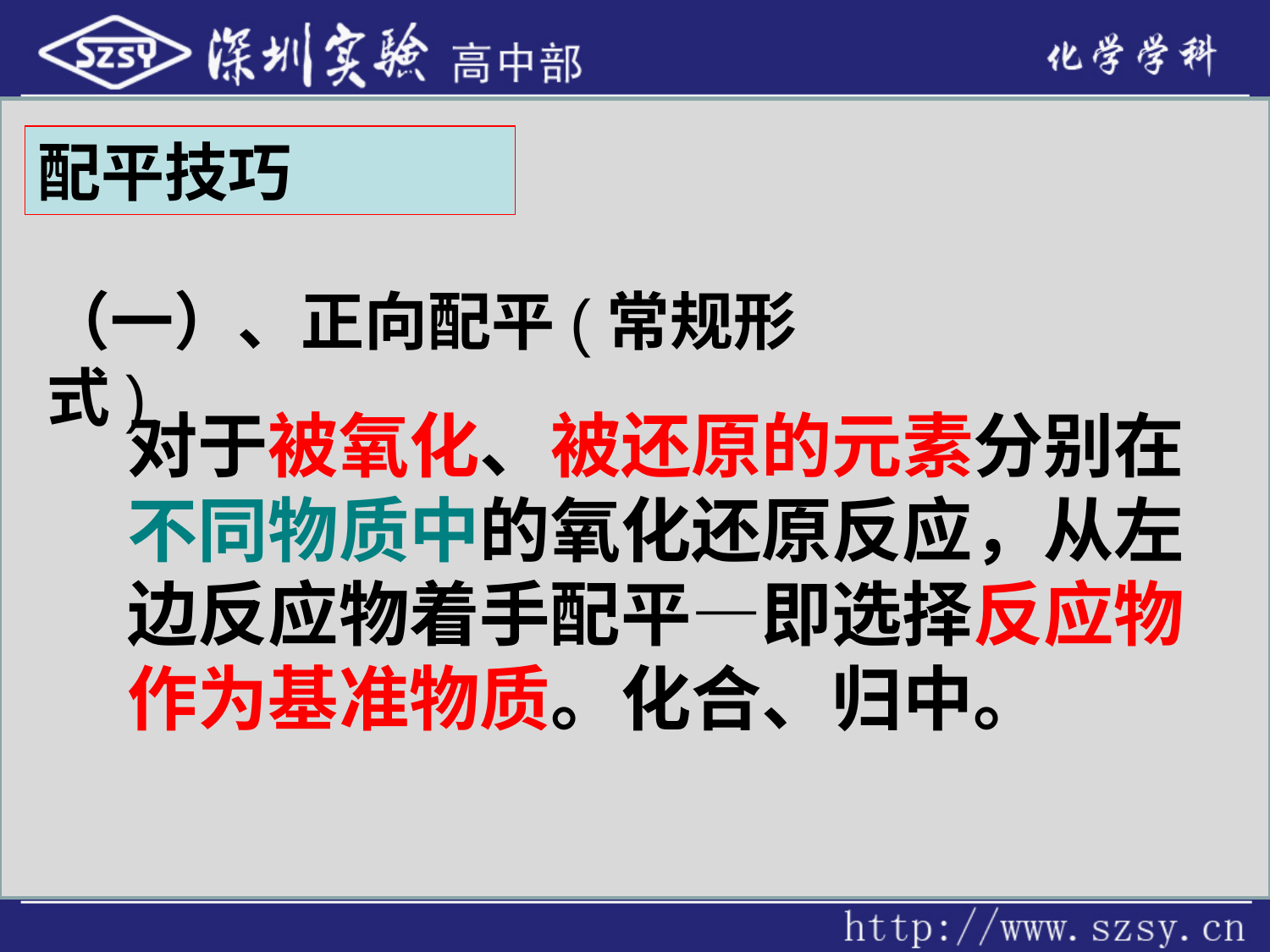

配平技巧
（一）、正向配平(常规形式)
对于被氧化、被还原的元素分别在不同物质中的氧化还原反应，从左边反应物着手配平—即选择反应物作为基准物质。化合、归中。